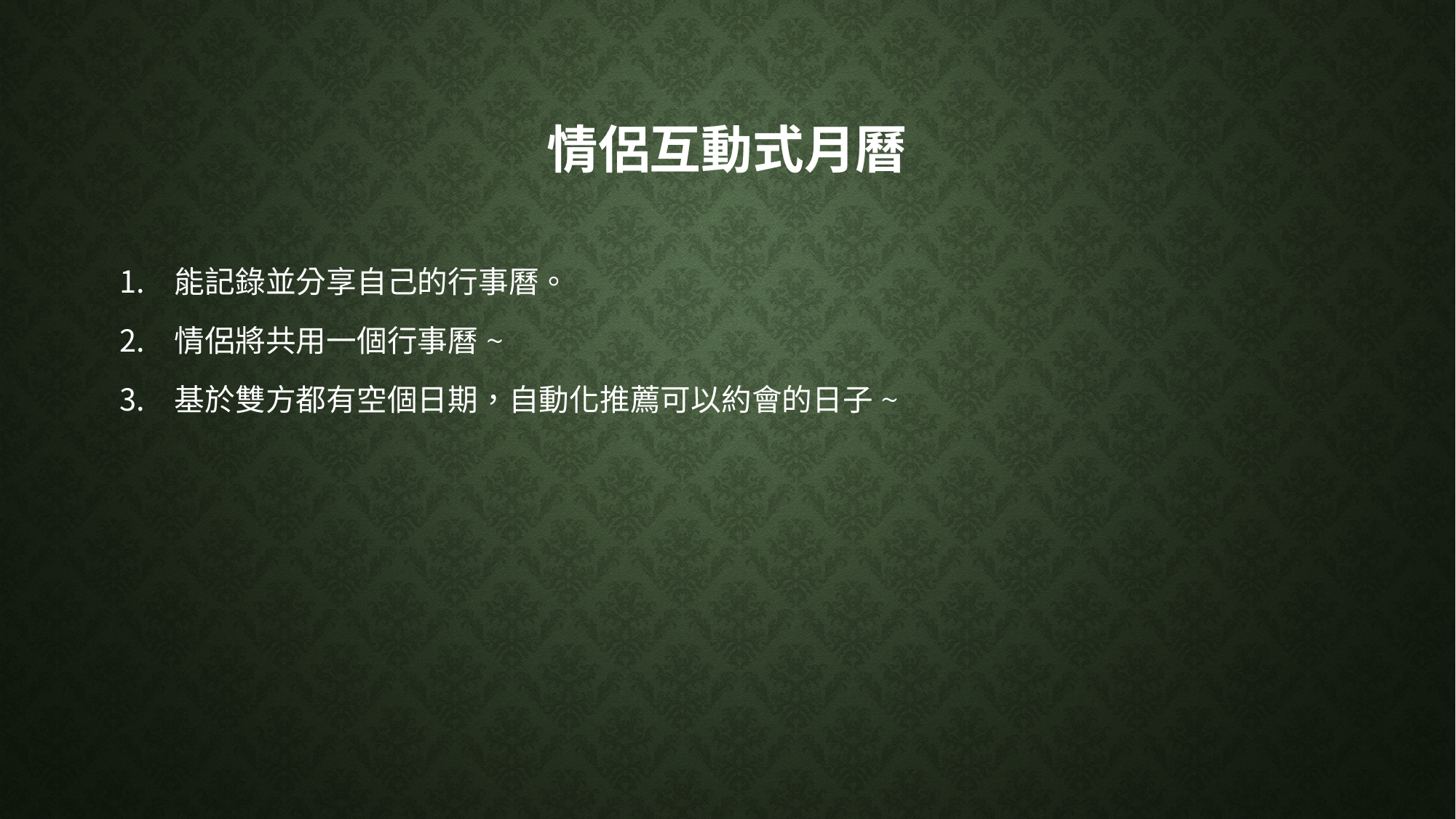

# 情侶互動式月曆
能記錄並分享自己的行事曆。
情侶將共用一個行事曆~
基於雙方都有空個日期，自動化推薦可以約會的日子~